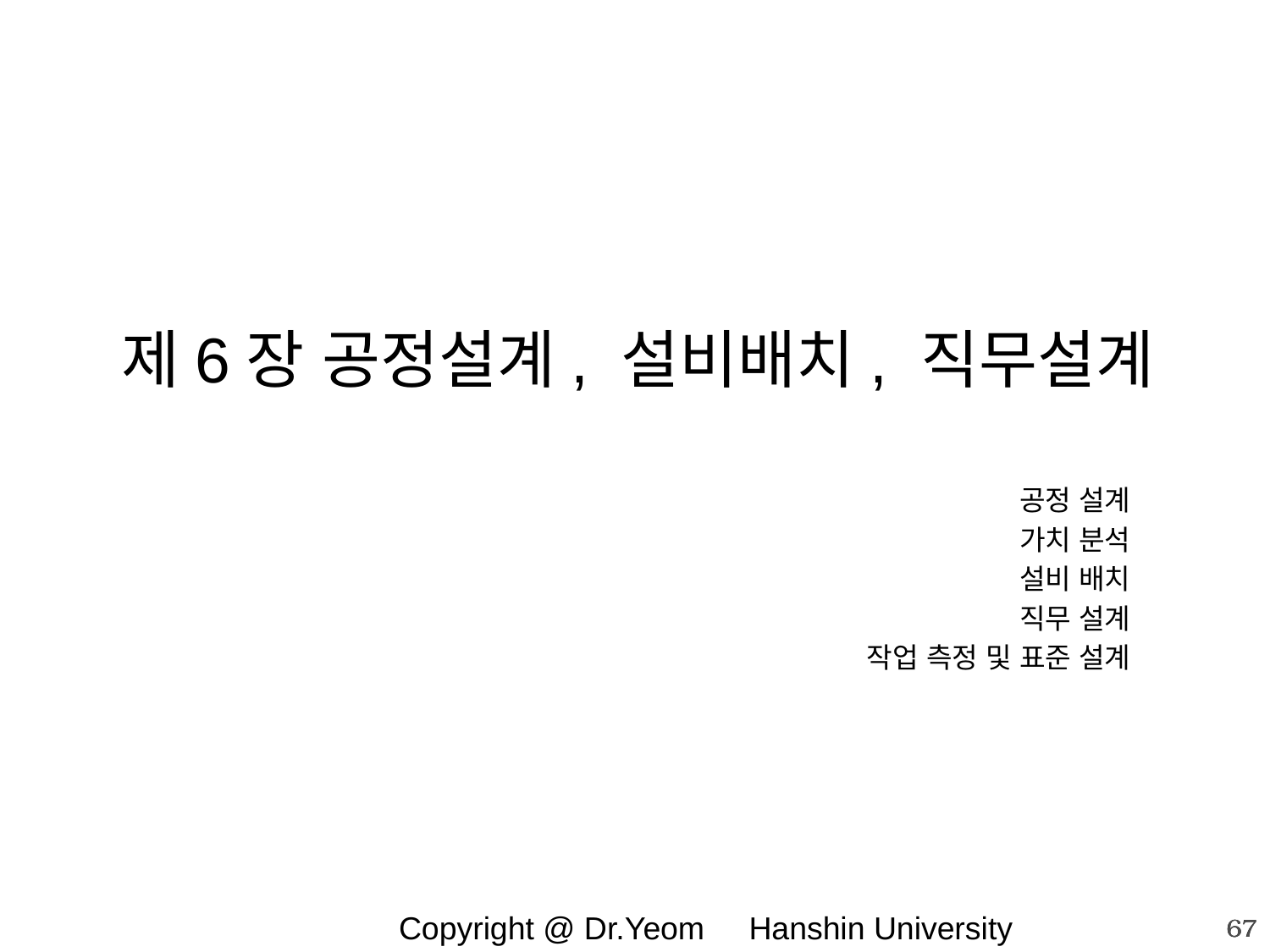

# 제6장 공정설계, 설비배치, 직무설계
공정 설계
가치 분석
설비 배치
직무 설계
작업 측정 및 표준 설계
67